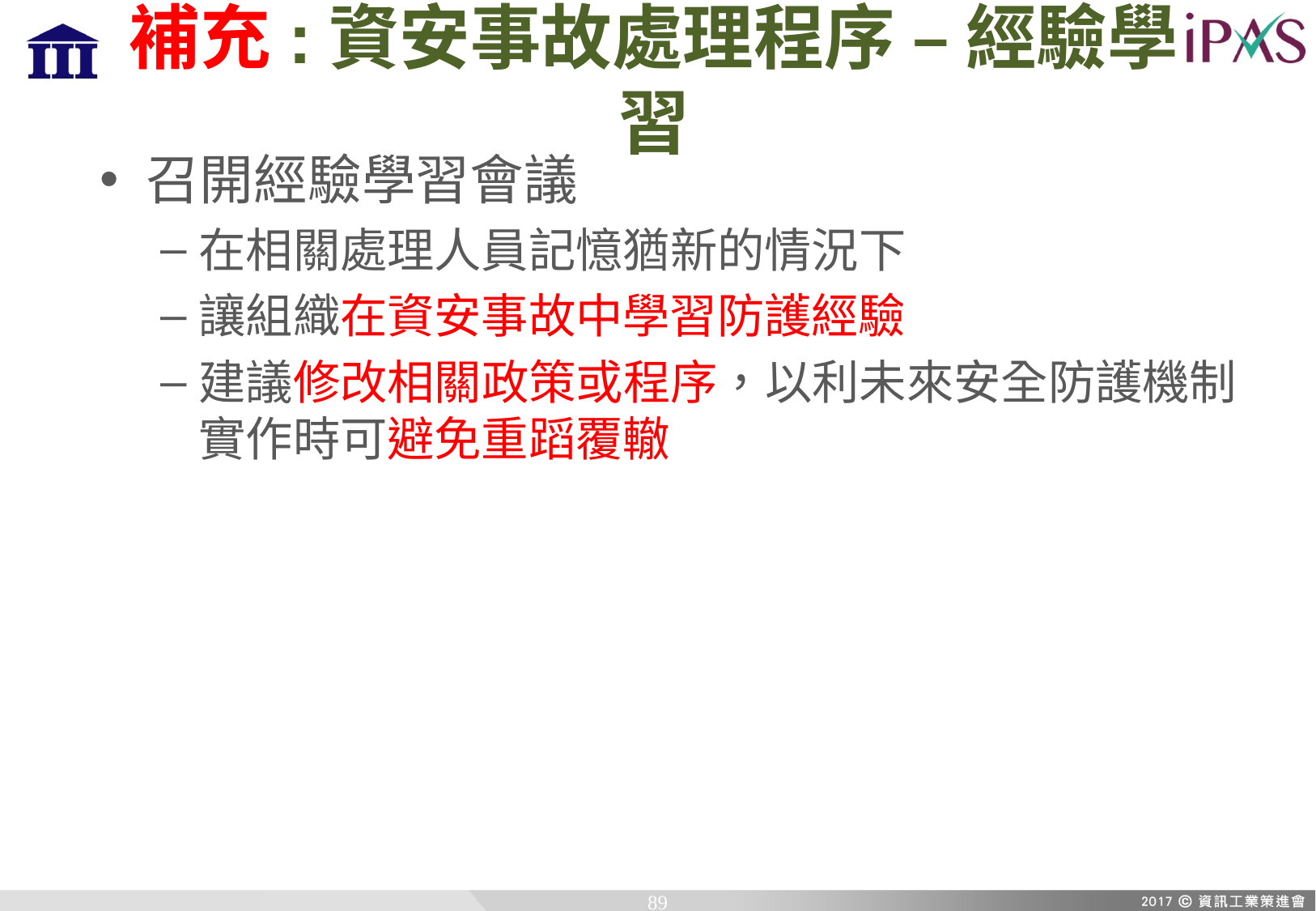

# 補充:資安事故處理程序 – 經驗學習
召開經驗學習會議
在相關處理人員記憶猶新的情況下
讓組織在資安事故中學習防護經驗
建議修改相關政策或程序，以利未來安全防護機制實作時可避免重蹈覆轍
89